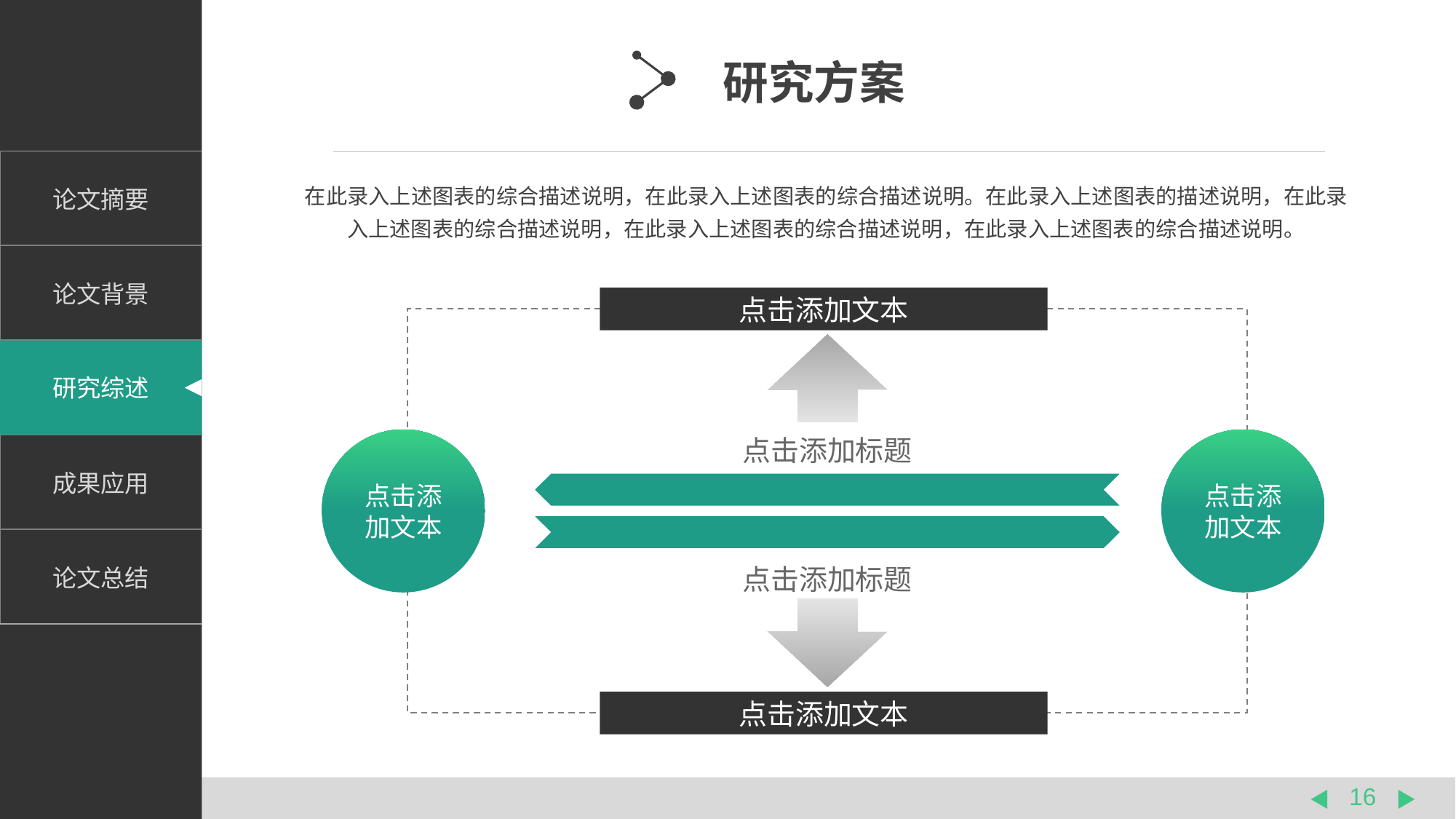

研究方案
在此录入上述图表的综合描述说明，在此录入上述图表的综合描述说明。在此录入上述图表的描述说明，在此录入上述图表的综合描述说明，在此录入上述图表的综合描述说明，在此录入上述图表的综合描述说明。
点击添加文本

点击添加标题
点击添加文本
点击添加文本

点击添加标题

点击添加文本